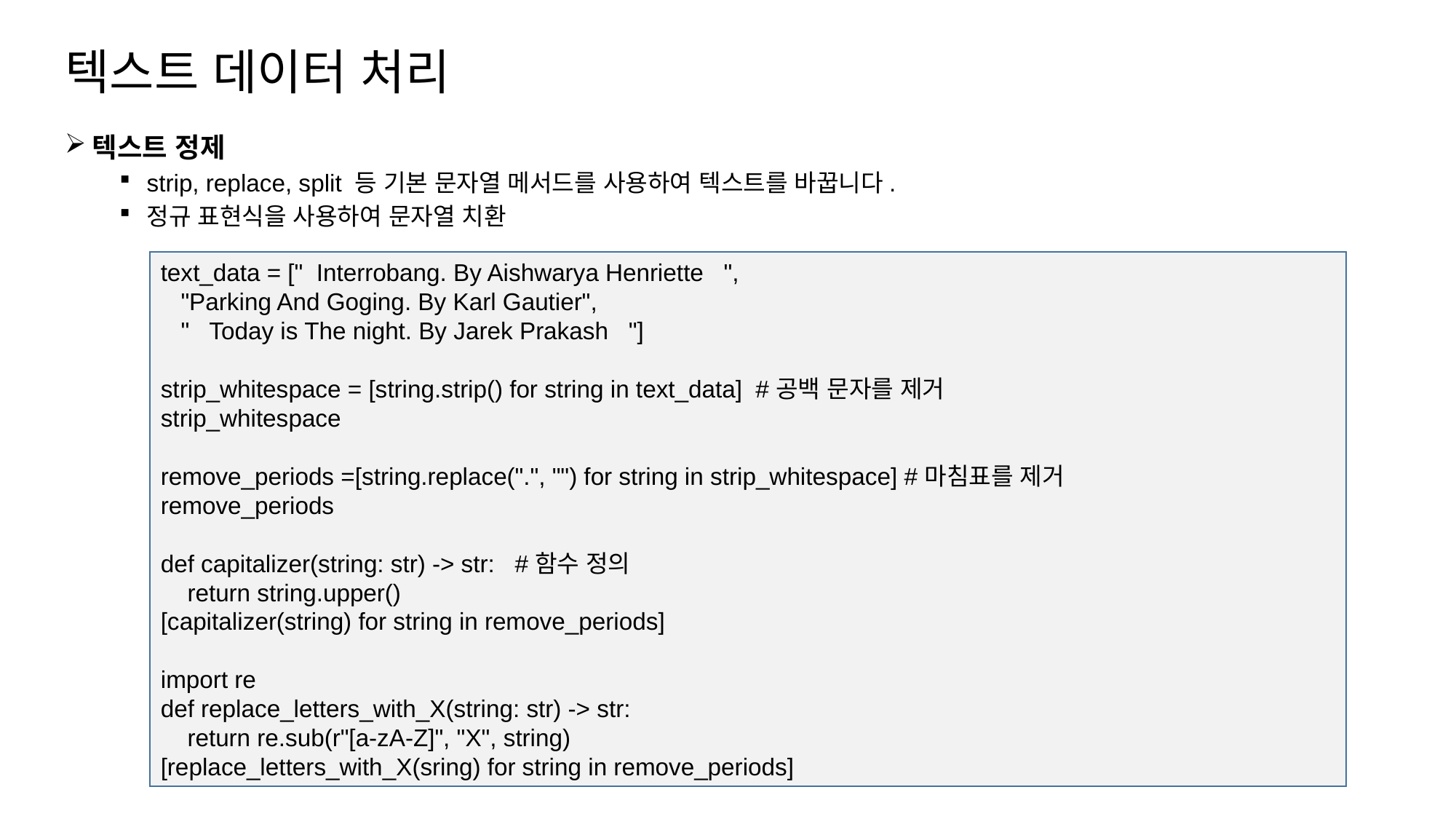

# 텍스트 데이터 처리
텍스트 정제
strip, replace, split 등 기본 문자열 메서드를 사용하여 텍스트를 바꿉니다.
정규 표현식을 사용하여 문자열 치환
text_data = ["  Interrobang. By Aishwarya Henriette   ",
   "Parking And Goging. By Karl Gautier",
   "   Today is The night. By Jarek Prakash   "]

strip_whitespace = [string.strip() for string in text_data]  #공백 문자를 제거
strip_whitespace

remove_periods =[string.replace(".", "") for string in strip_whitespace] #마침표를 제거
remove_periods

def capitalizer(string: str) -> str:   #함수 정의
    return string.upper()
[capitalizer(string) for string in remove_periods]

import re
def replace_letters_with_X(string: str) -> str:
    return re.sub(r"[a-zA-Z]", "X", string)
[replace_letters_with_X(sring) for string in remove_periods]